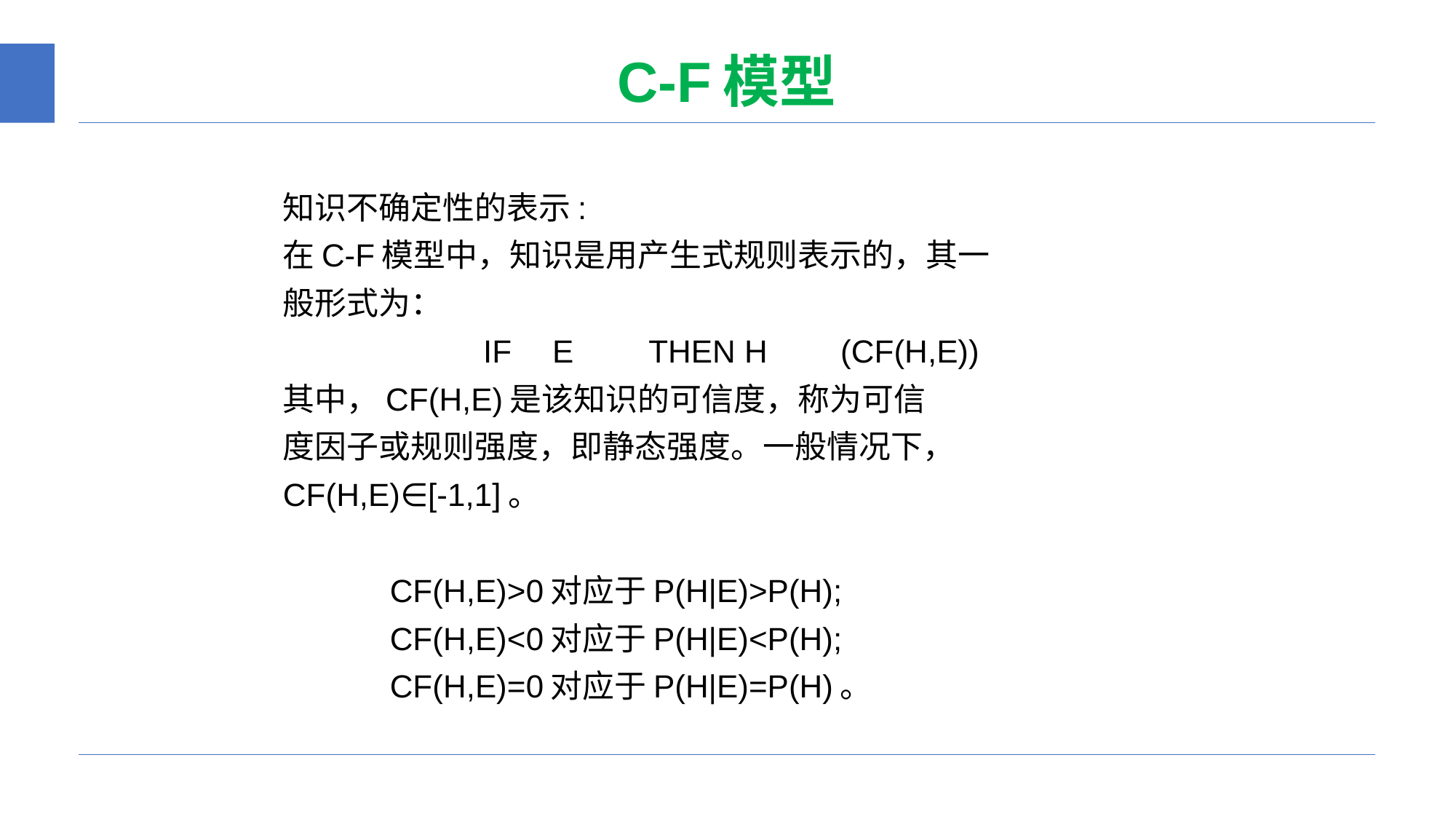

# C-F模型
知识不确定性的表示:
在C-F模型中，知识是用产生式规则表示的，其一
般形式为：
IF		E	THEN		H	(CF(H,E))
其中，CF(H,E)是该知识的可信度，称为可信
度因子或规则强度，即静态强度。一般情况下，
CF(H,E)∈[-1,1]。

            CF(H,E)>0对应于P(H|E)>P(H);
            CF(H,E)<0对应于P(H|E)<P(H);
            CF(H,E)=0对应于P(H|E)=P(H)。